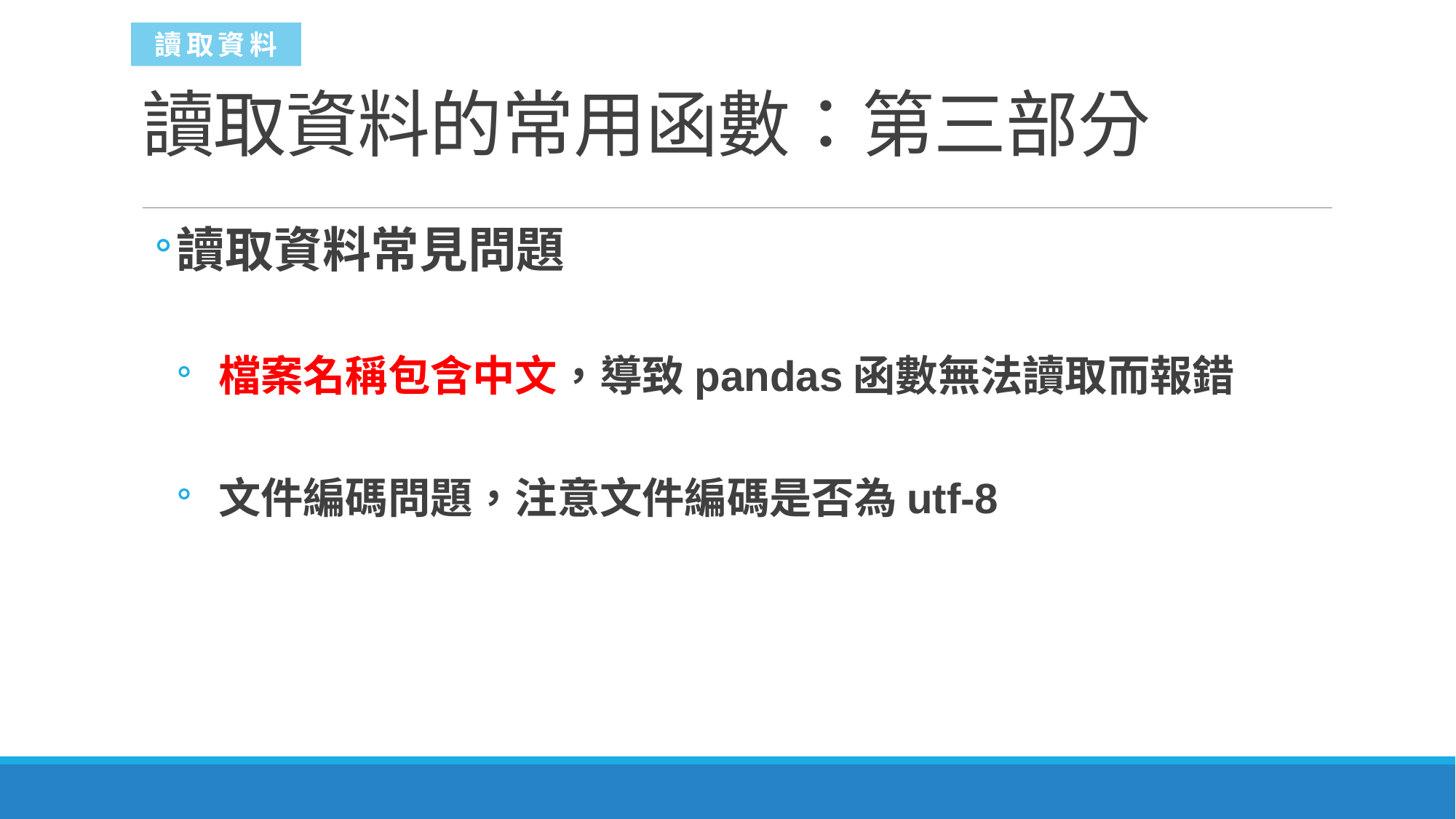

讀取資料
# 讀取資料的常用函數：第三部分
讀取資料常見問題

 檔案名稱包含中文，導致pandas函數無法讀取而報錯

 文件編碼問題，注意文件編碼是否為utf-8